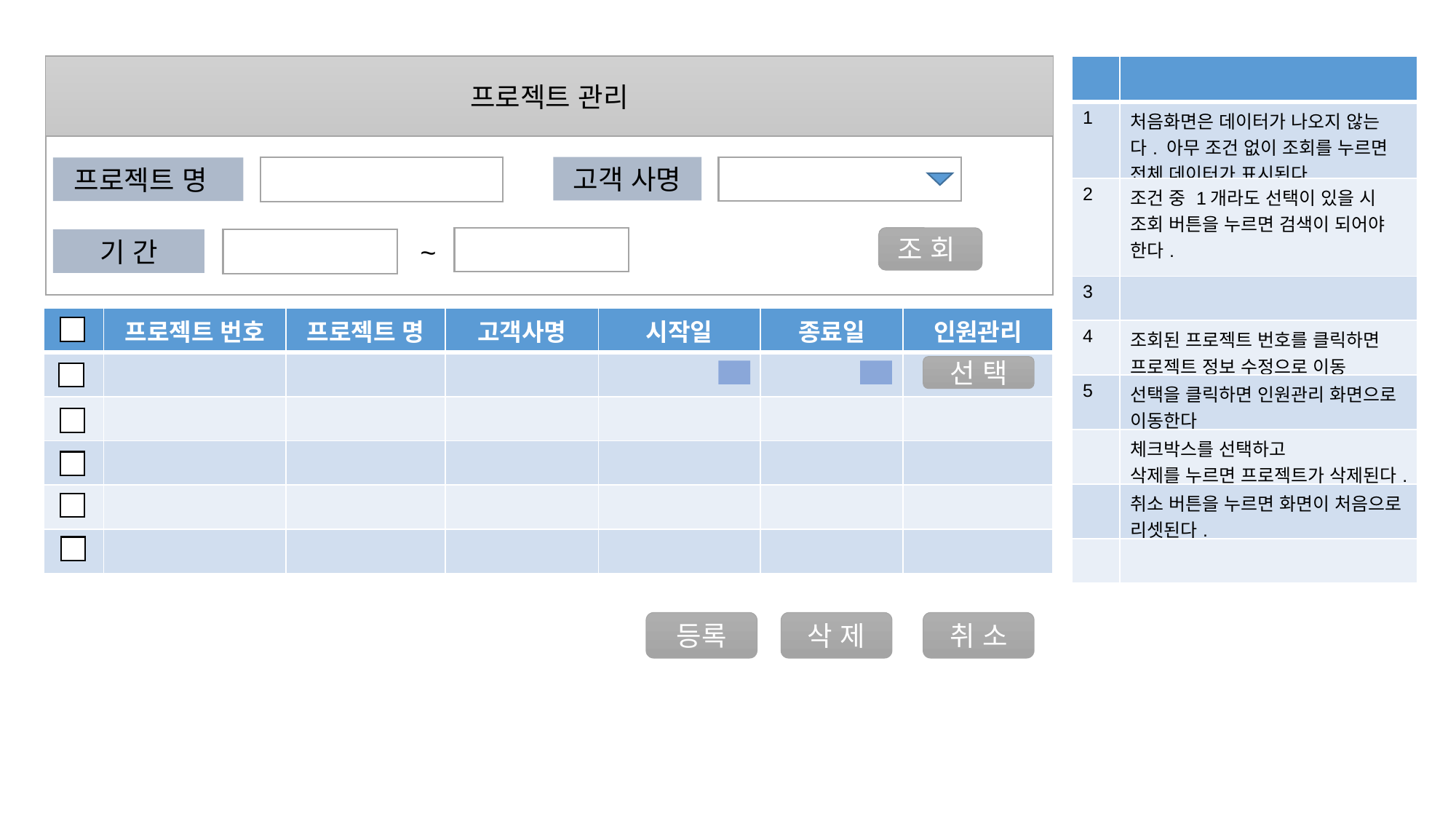

프로젝트 관리
|  |  |
| --- | --- |
| 1 | 처음화면은 데이터가 나오지 않는다. 아무 조건 없이 조회를 누르면 전체 데이터가 표시된다. |
| 2 | 조건 중 1개라도 선택이 있을 시 조회 버튼을 누르면 검색이 되어야 한다. |
| 3 |  |
| 4 | 조회된 프로젝트 번호를 클릭하면 프로젝트 정보 수정으로 이동 |
| 5 | 선택을 클릭하면 인원관리 화면으로 이동한다 |
|  | 체크박스를 선택하고 삭제를 누르면 프로젝트가 삭제된다. |
|  | 취소 버튼을 누르면 화면이 처음으로 리셋된다. |
|  |  |

고객 사명

프로젝트 명

조 회
기 간

~
|  | 프로젝트 번호 | 프로젝트 명 | 고객사명 | 시작일 | 종료일 | 인원관리 |
| --- | --- | --- | --- | --- | --- | --- |
|  |  |  |  |  |  |  |
|  |  |  |  |  |  |  |
|  |  |  |  |  |  |  |
|  |  |  |  |  |  |  |
|  |  |  |  |  |  |  |

선 택

등록
삭 제
취 소